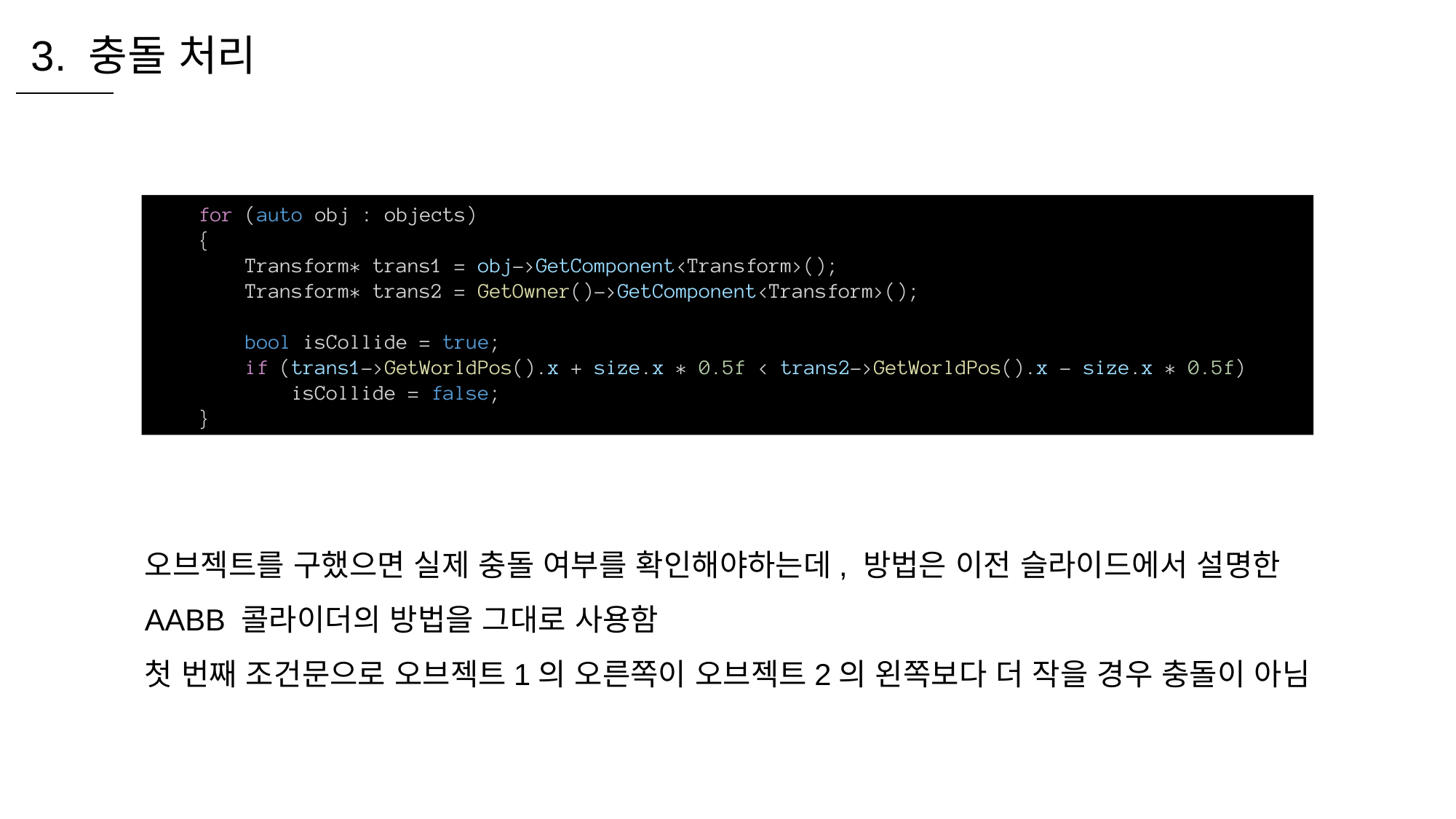

3. 충돌 처리
    for (auto obj : objects)
    {
        Transform* trans1 = obj->GetComponent<Transform>();
        Transform* trans2 = GetOwner()->GetComponent<Transform>();
        bool isCollide = true;
        if (trans1->GetWorldPos().x + size.x * 0.5f < trans2->GetWorldPos().x - size.x * 0.5f)
            isCollide = false;
    }
오브젝트를 구했으면 실제 충돌 여부를 확인해야하는데, 방법은 이전 슬라이드에서 설명한
AABB 콜라이더의 방법을 그대로 사용함
첫 번째 조건문으로 오브젝트1의 오른쪽이 오브젝트2의 왼쪽보다 더 작을 경우 충돌이 아님